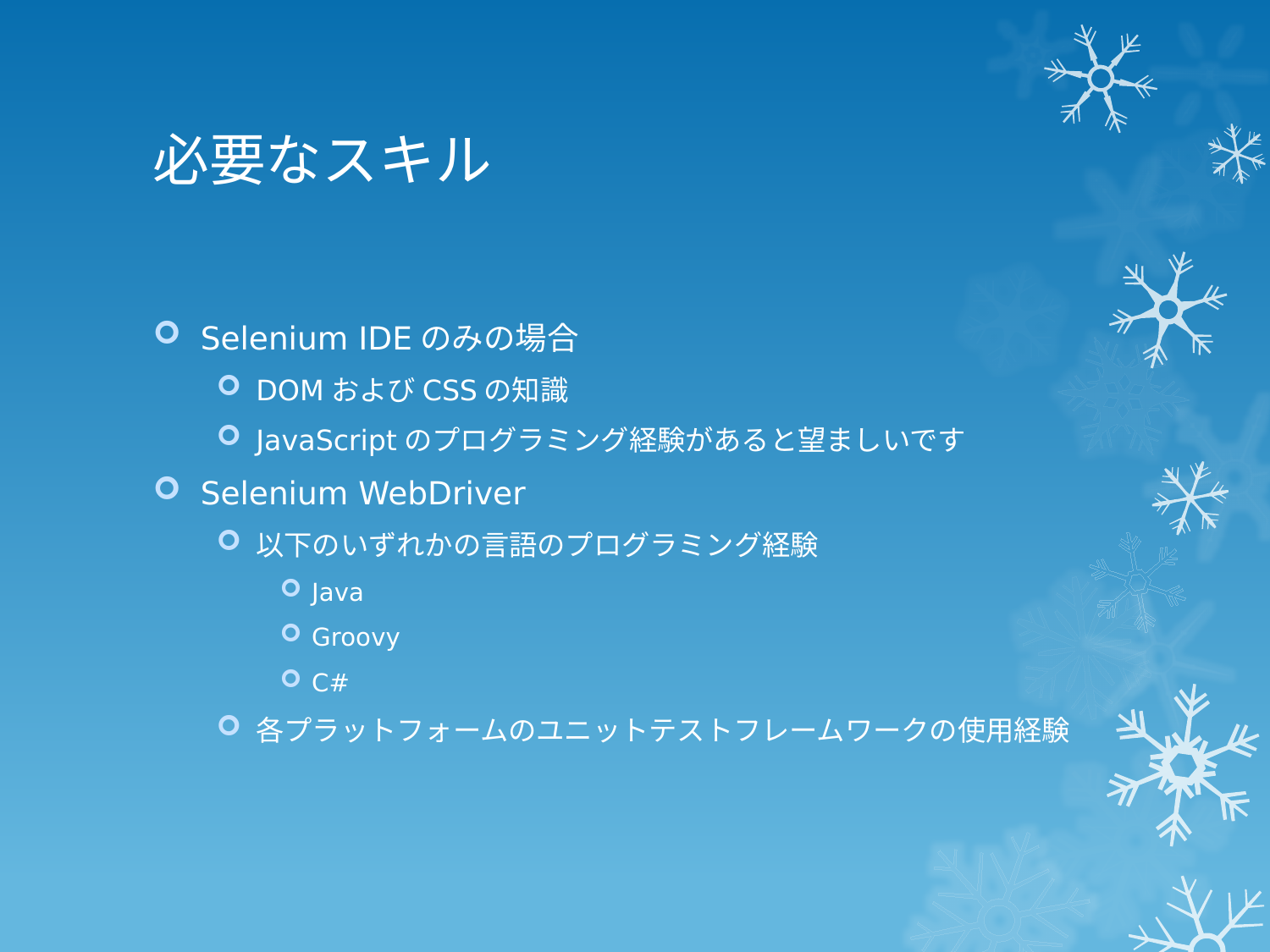

# 必要なスキル
Selenium IDEのみの場合
DOMおよびCSSの知識
JavaScriptのプログラミング経験があると望ましいです
Selenium WebDriver
以下のいずれかの言語のプログラミング経験
Java
Groovy
C#
各プラットフォームのユニットテストフレームワークの使用経験